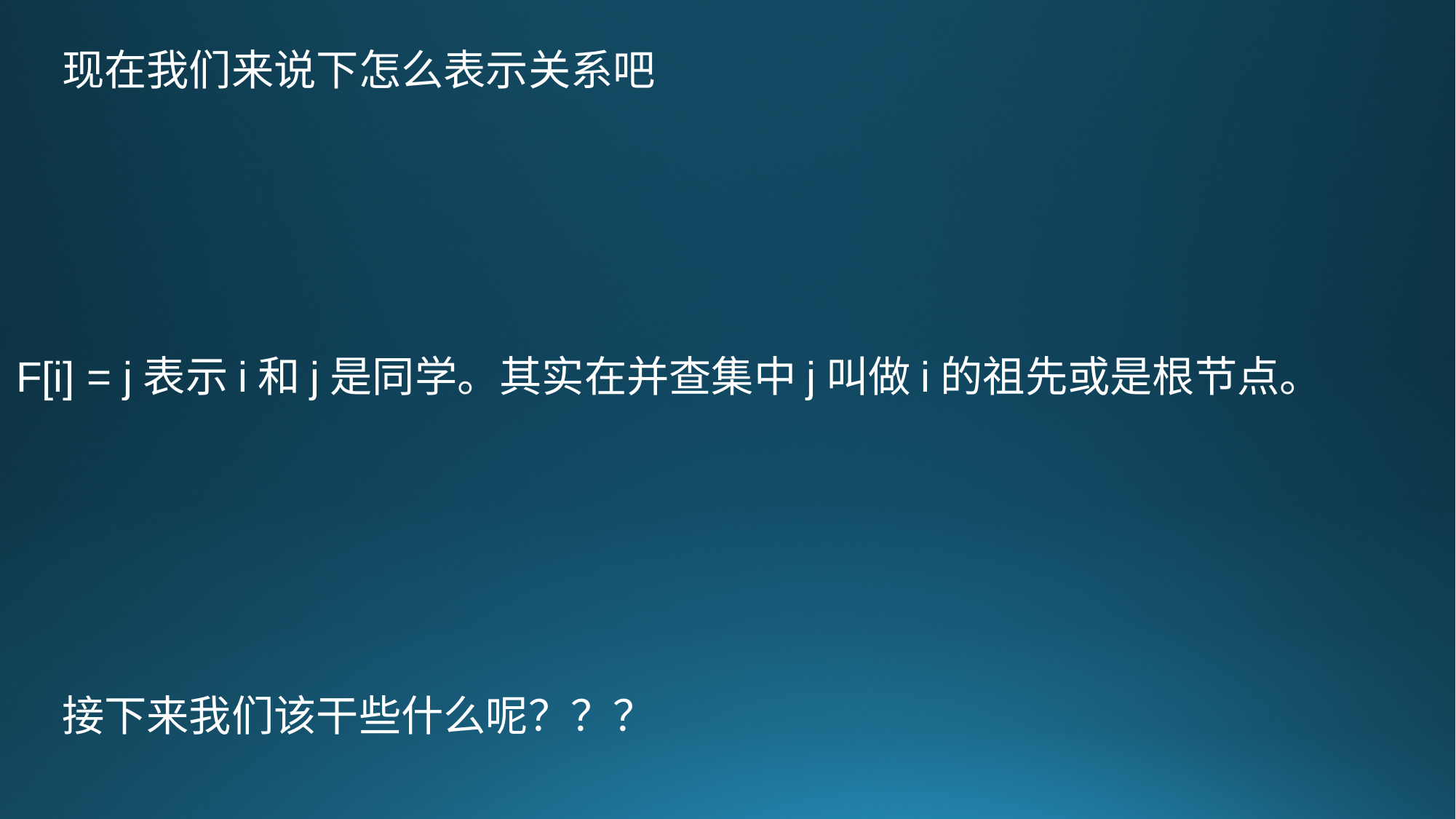

现在我们来说下怎么表示关系吧
F[i] = j表示i和j是同学。其实在并查集中j叫做i的祖先或是根节点。
接下来我们该干些什么呢？？？